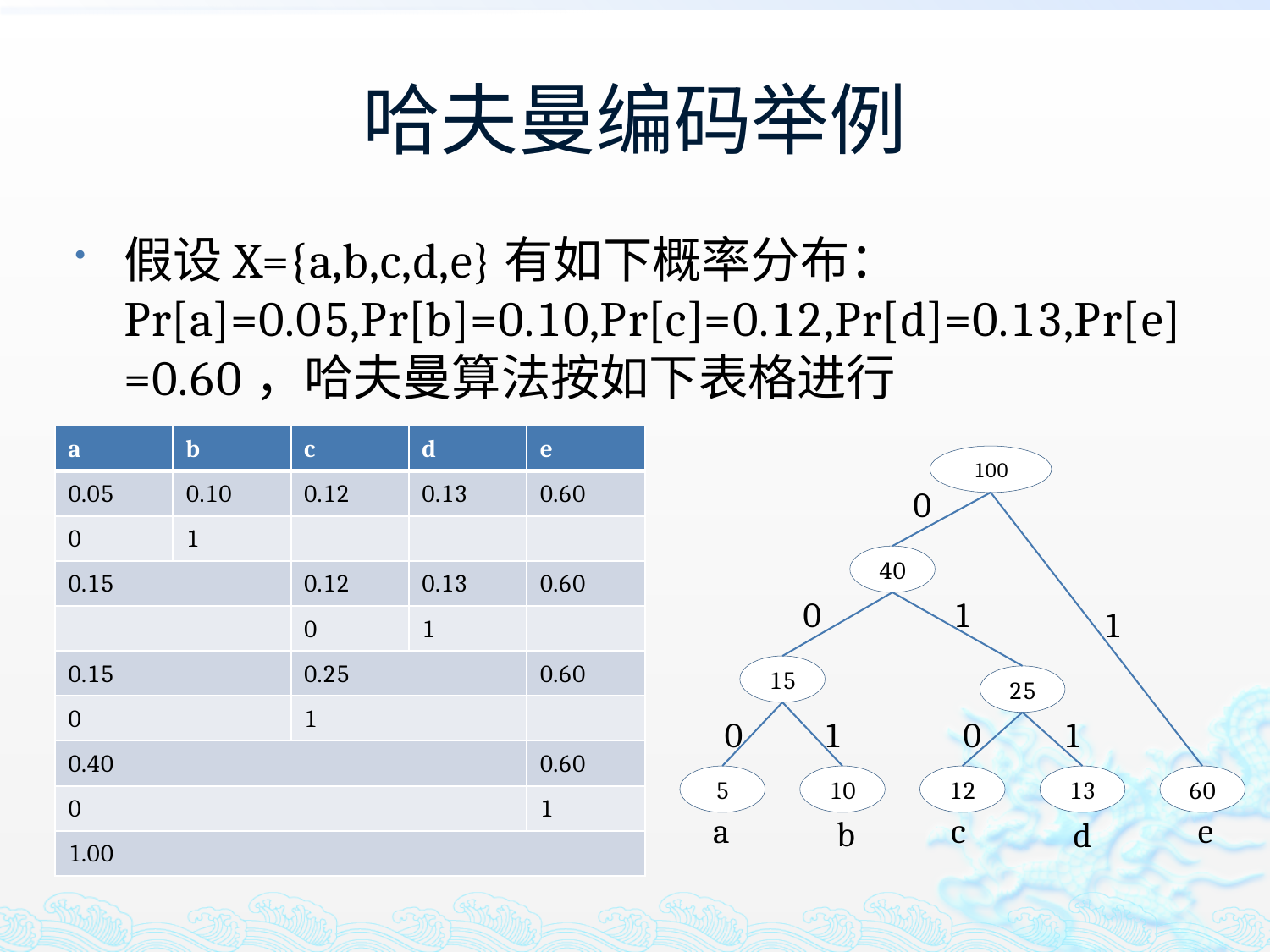

# 哈夫曼编码举例
假设X={a,b,c,d,e}有如下概率分布：Pr[a]=0.05,Pr[b]=0.10,Pr[c]=0.12,Pr[d]=0.13,Pr[e]=0.60，哈夫曼算法按如下表格进行
| a | b | c | d | e |
| --- | --- | --- | --- | --- |
| 0.05 | 0.10 | 0.12 | 0.13 | 0.60 |
| 0 | 1 |  |  |  |
| 0.15 |  | 0.12 | 0.13 | 0.60 |
|  |  | 0 | 1 |  |
| 0.15 |  | 0.25 |  | 0.60 |
| 0 |  | 1 |  |  |
| 0.40 |  |  |  | 0.60 |
| 0 |  |  |  | 1 |
| 1.00 |  |  |  |  |
100
0
40
0
1
1
15
25
0
1
0
1
5
10
12
13
60
a
c
e
b
d